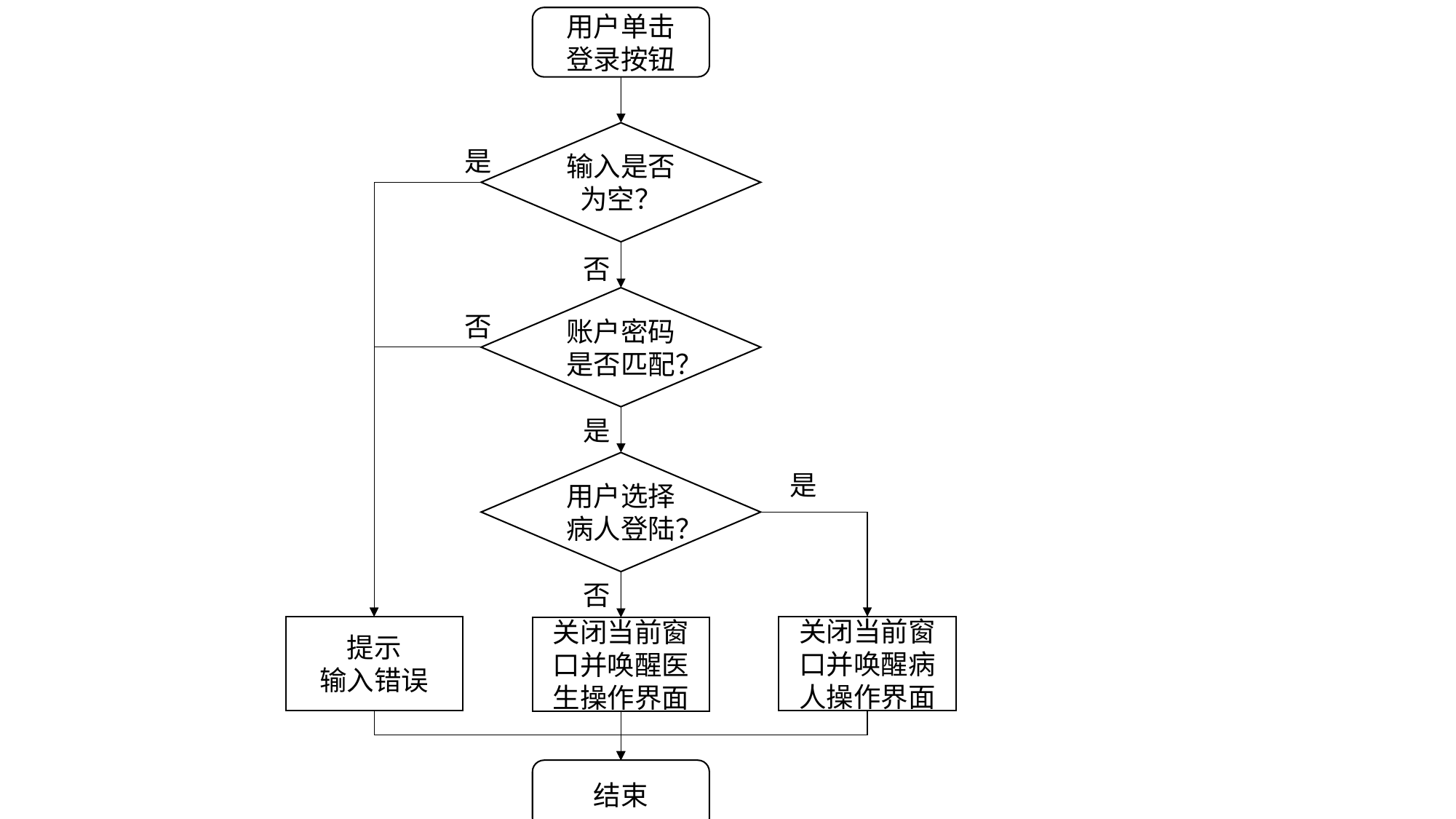

用户单击
登录按钮
输入是否为空？
是
否
账户密码是否匹配？
否
是
用户选择病人登陆？
是
否
关闭当前窗口并唤醒病人操作界面
提示
输入错误
关闭当前窗口并唤醒医生操作界面
结束